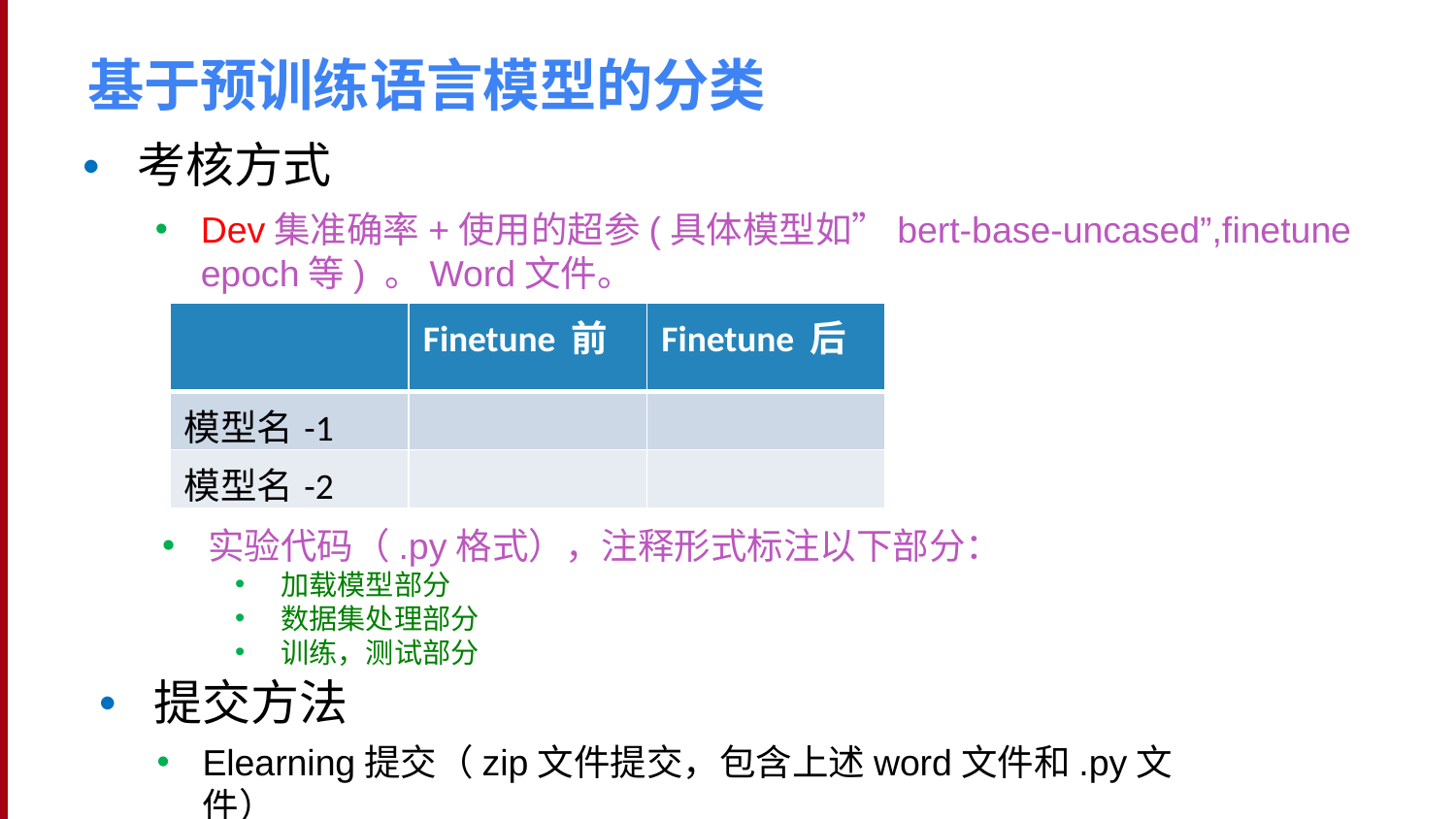

基于预训练语言模型的分类
考核方式

Dev集准确率+使用的超参(具体模型如”bert-base-uncased”,finetune epoch等) 。Word文件。
|  | Finetune 前 | Finetune 后 |
| --- | --- | --- |
| 模型名-1 |  |  |
| 模型名-2 |  |  |
实验代码（.py格式），注释形式标注以下部分：
加载模型部分
数据集处理部分
训练，测试部分
提交方法
Elearning提交（zip文件提交，包含上述word文件和.py文件）